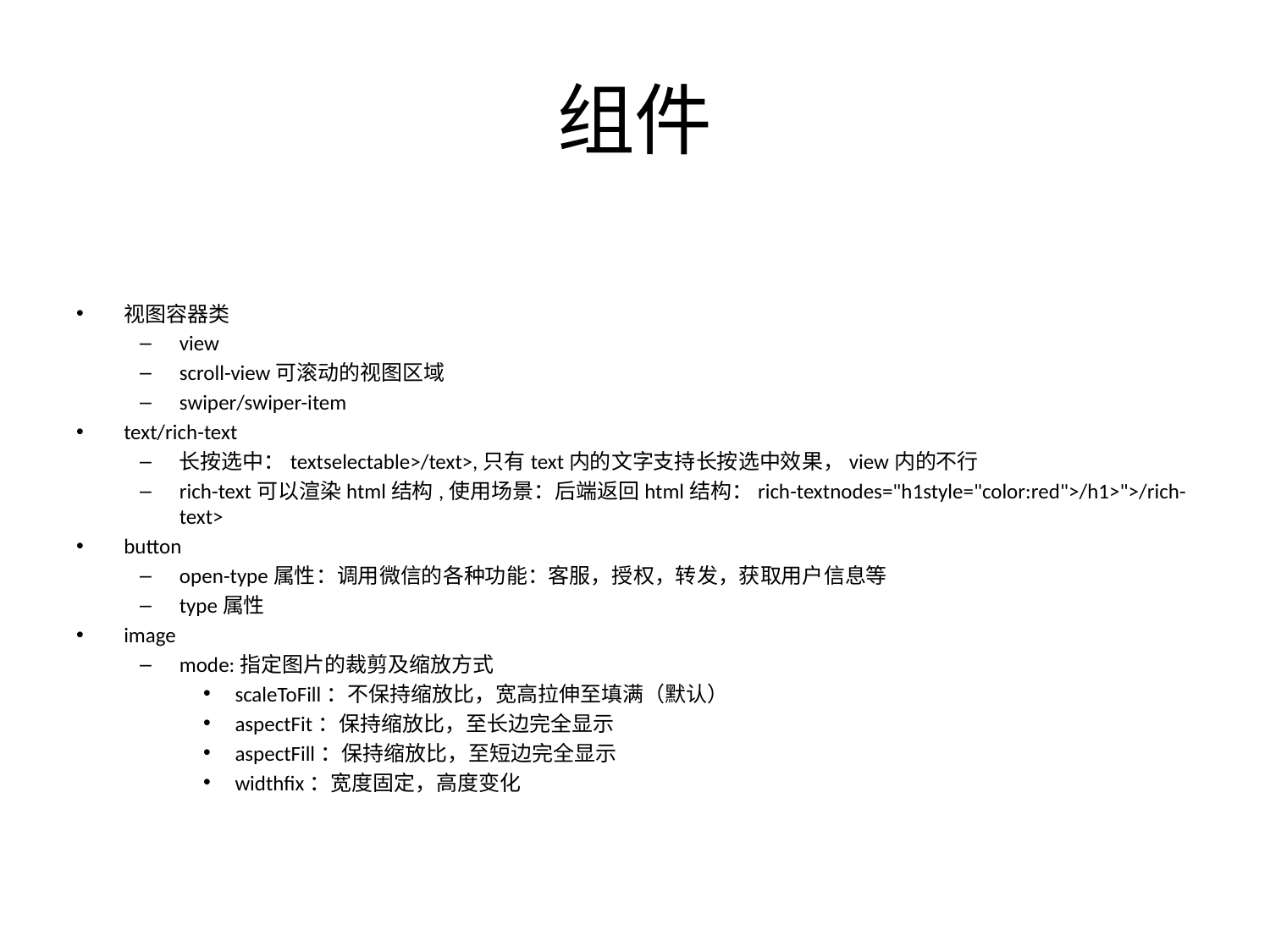

# 组件

视图容器类
view
scroll-view可滚动的视图区域
swiper/swiper-item
text/rich-text
长按选中：textselectable>/text>,只有text内的文字支持长按选中效果，view内的不行
rich-text可以渲染html结构,使用场景：后端返回html结构：rich-textnodes="h1style="color:red">/h1>">/rich-text>
button
open-type属性：调用微信的各种功能：客服，授权，转发，获取用户信息等
type属性
image
mode:指定图片的裁剪及缩放方式
scaleToFill：不保持缩放比，宽高拉伸至填满（默认）
aspectFit：保持缩放比，至长边完全显示
aspectFill：保持缩放比，至短边完全显示
widthfix：宽度固定，高度变化